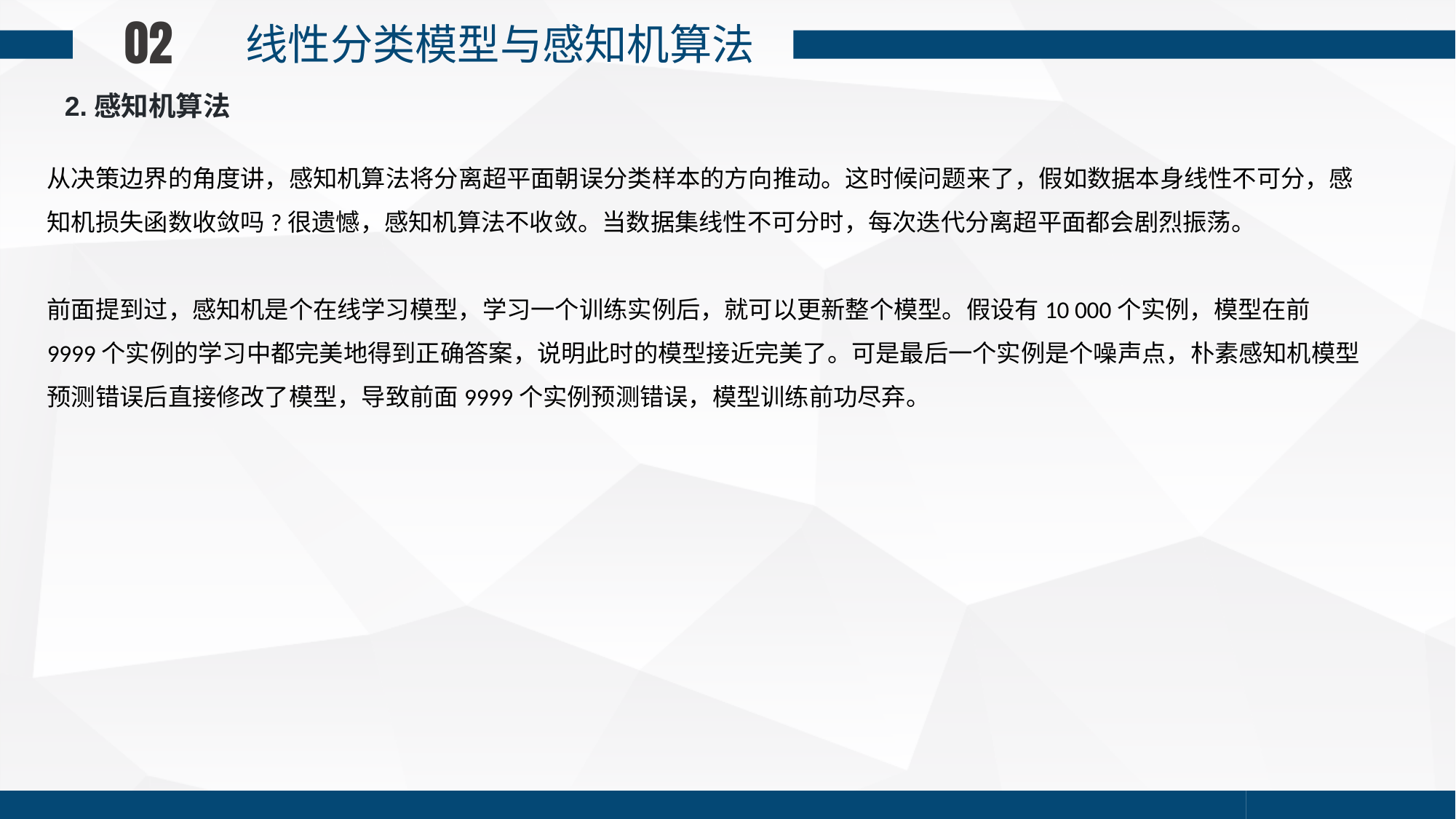

02
 线性分类模型与感知机算法

2.感知机算法
从决策边界的角度讲，感知机算法将分离超平面朝误分类样本的方向推动。这时候问题来了，假如数据本身线性不可分，感知机损失函数收敛吗?很遗憾，感知机算法不收敛。当数据集线性不可分时，每次迭代分离超平面都会剧烈振荡。

前面提到过，感知机是个在线学习模型，学习一个训练实例后，就可以更新整个模型。假设有10 000个实例，模型在前9999个实例的学习中都完美地得到正确答案，说明此时的模型接近完美了。可是最后一个实例是个噪声点，朴素感知机模型预测错误后直接修改了模型，导致前面9999个实例预测错误，模型训练前功尽弃。